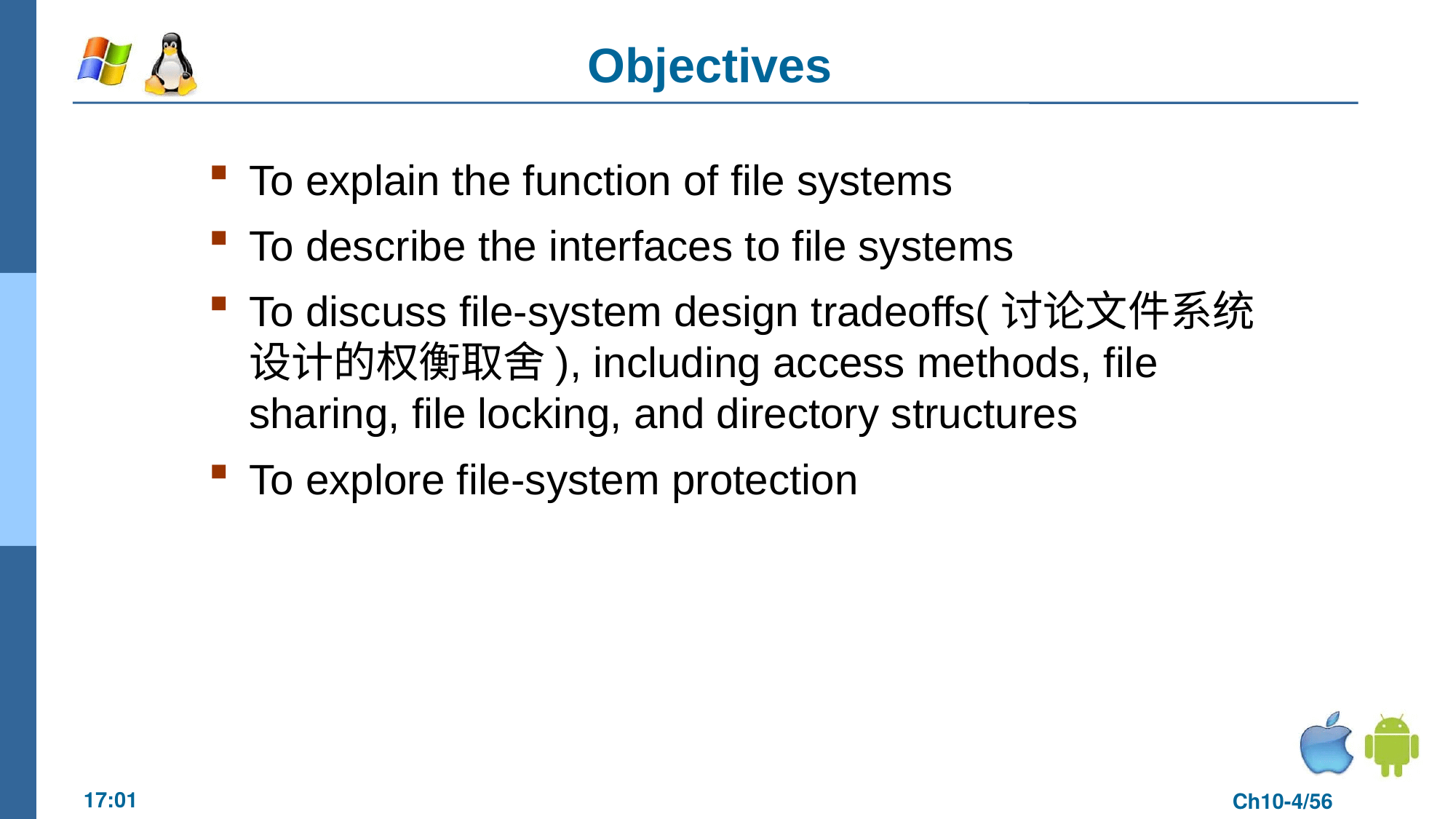

# Objectives
To explain the function of file systems
To describe the interfaces to file systems
To discuss file-system design tradeoffs(讨论文件系统设计的权衡取舍), including access methods, file sharing, file locking, and directory structures
To explore file-system protection